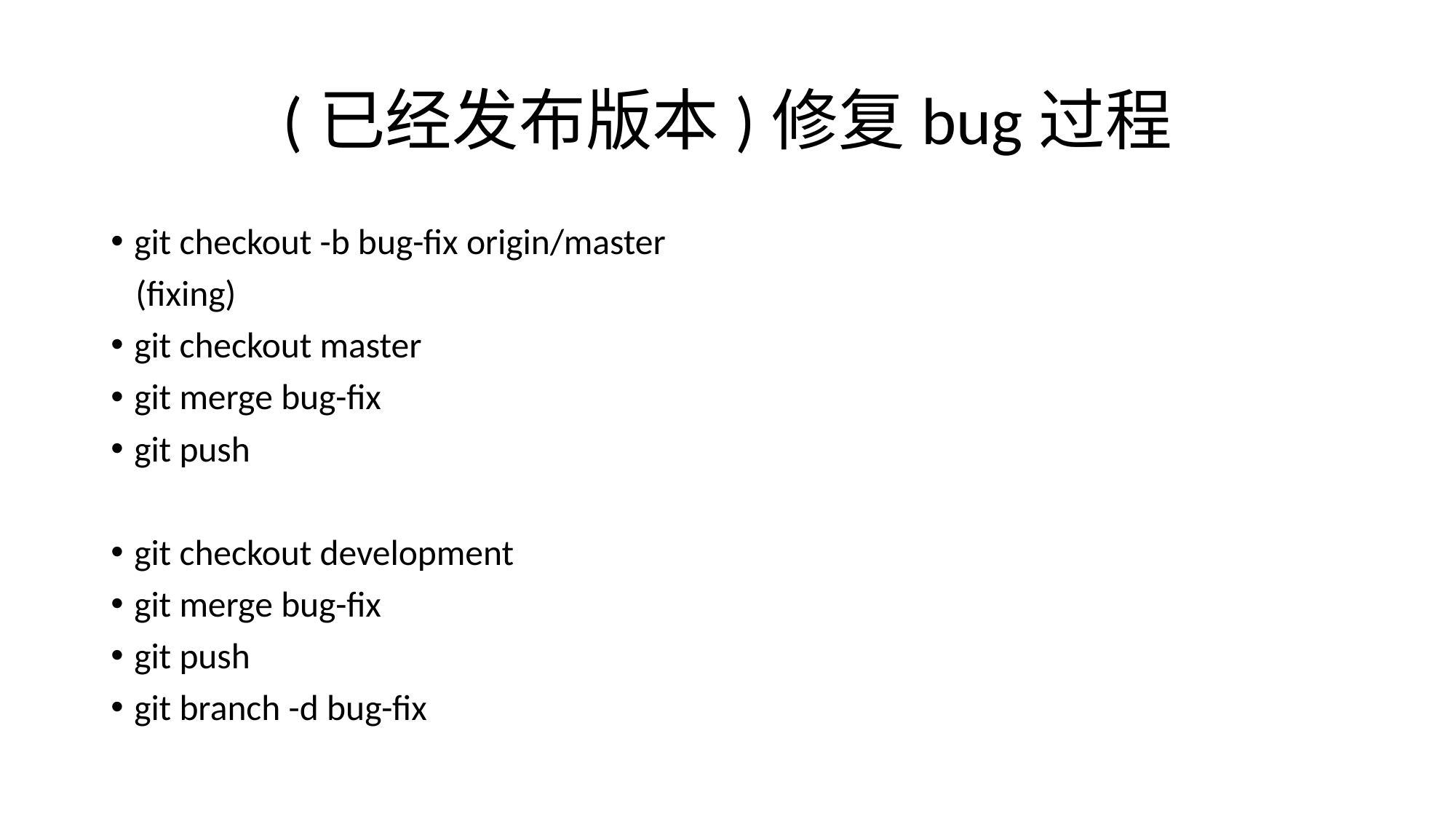

# (已经发布版本)修复bug过程
git checkout -b bug-fix origin/master
   (fixing)
git checkout master
git merge bug-fix
git push

git checkout development
git merge bug-fix
git push
git branch -d bug-fix